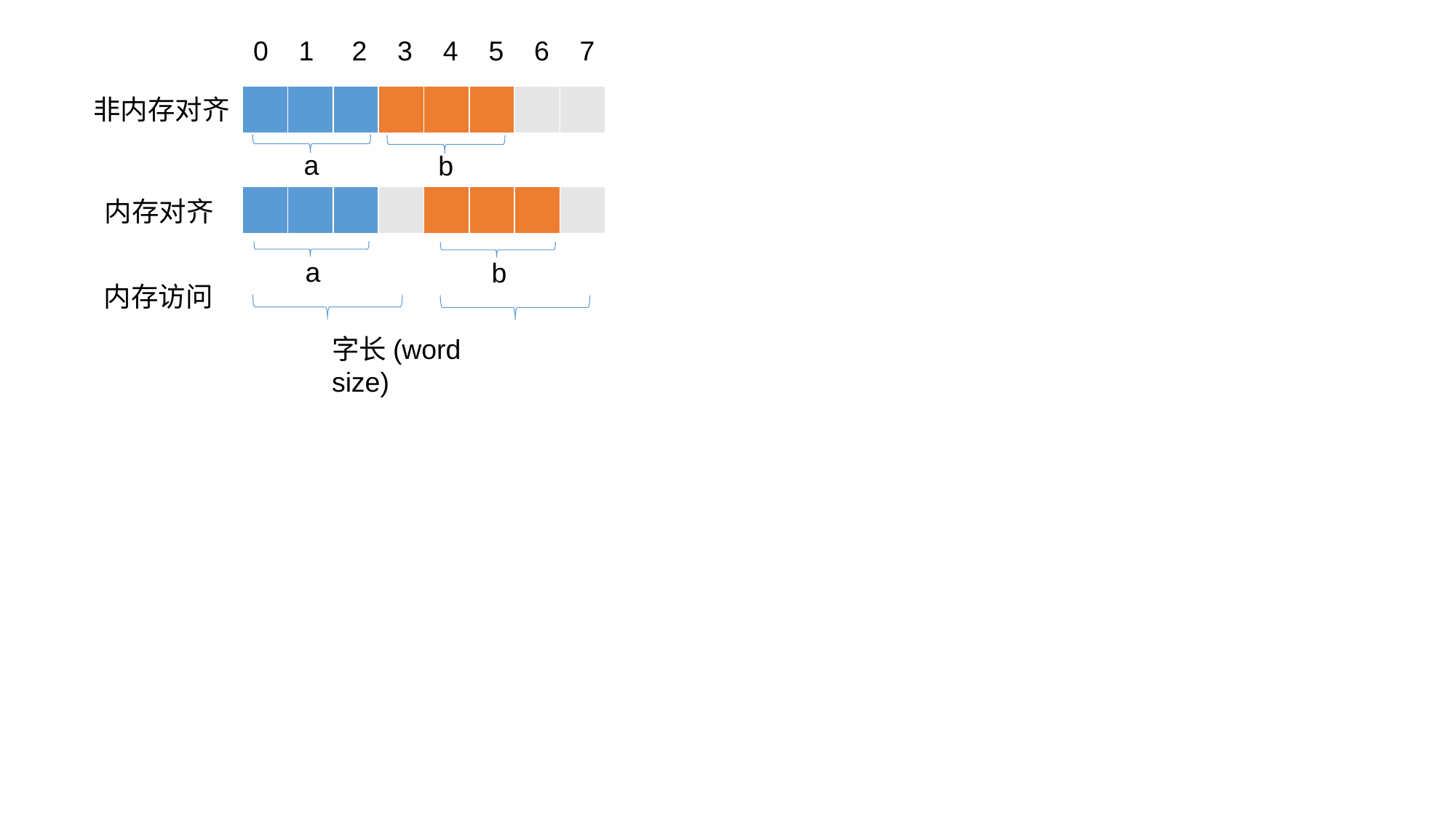

0    1     2    3    4    5    6    7

|  |  |  |  |  |  |  |  |
| --- | --- | --- | --- | --- | --- | --- | --- |
非内存对齐
a
b
|  |  |  |  |  |  |  |  |
| --- | --- | --- | --- | --- | --- | --- | --- |
内存对齐

a
b
内存访问
字长(word size)